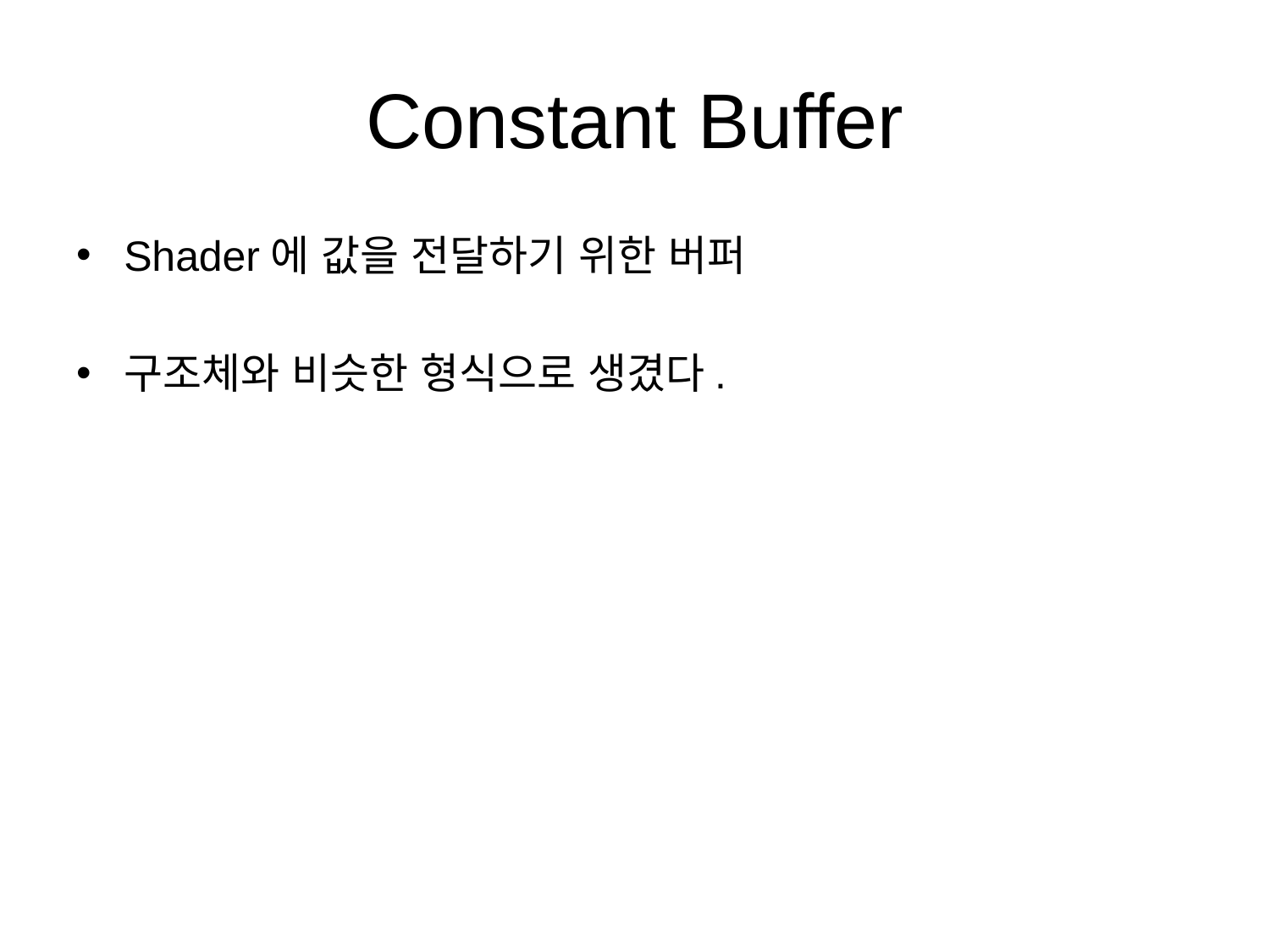

# Constant Buffer
Shader에 값을 전달하기 위한 버퍼

구조체와 비슷한 형식으로 생겼다.